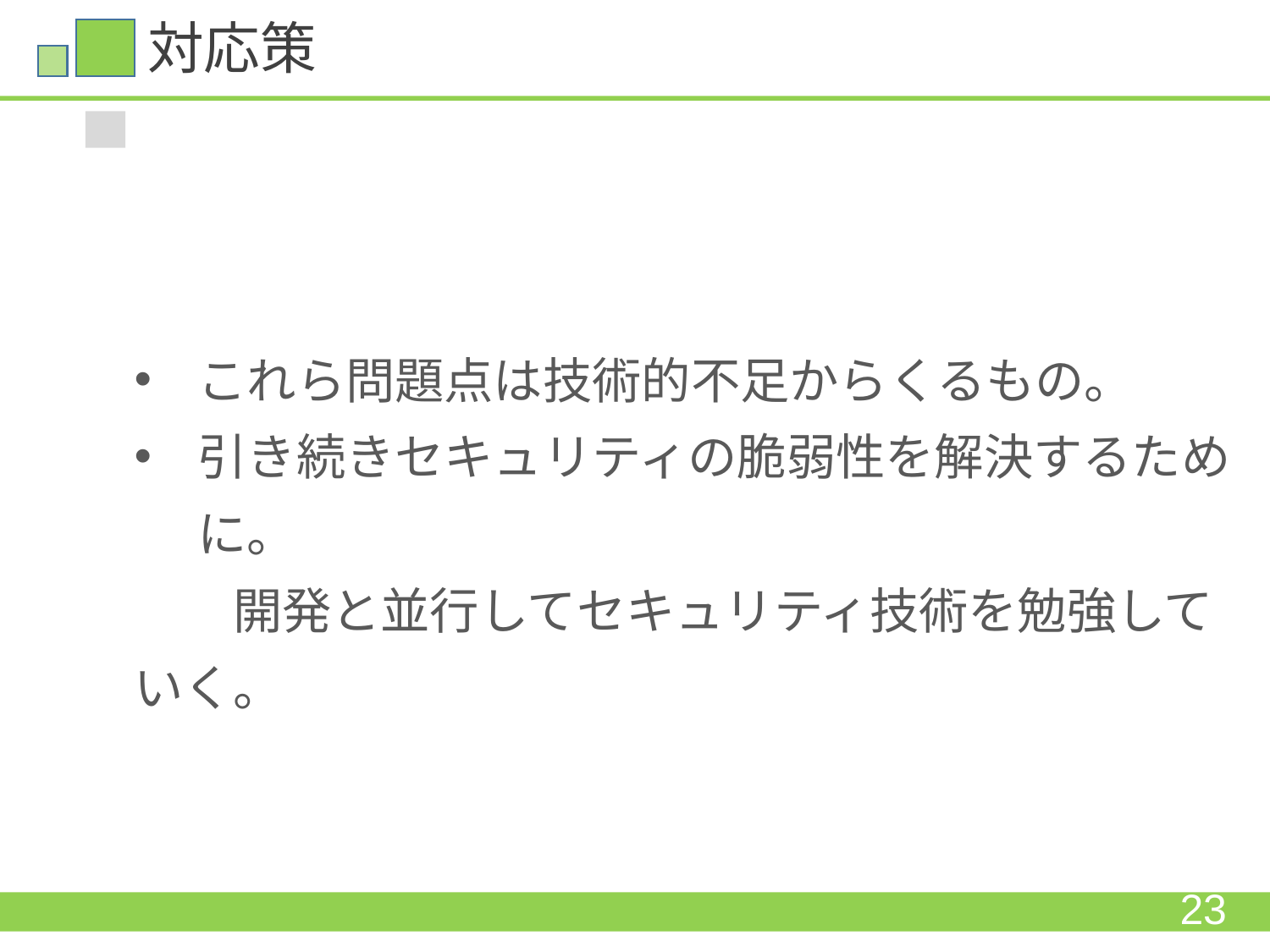

# 対応策

これら問題点は技術的不足からくるもの。
引き続きセキュリティの脆弱性を解決するために。
　　開発と並行してセキュリティ技術を勉強していく。
23